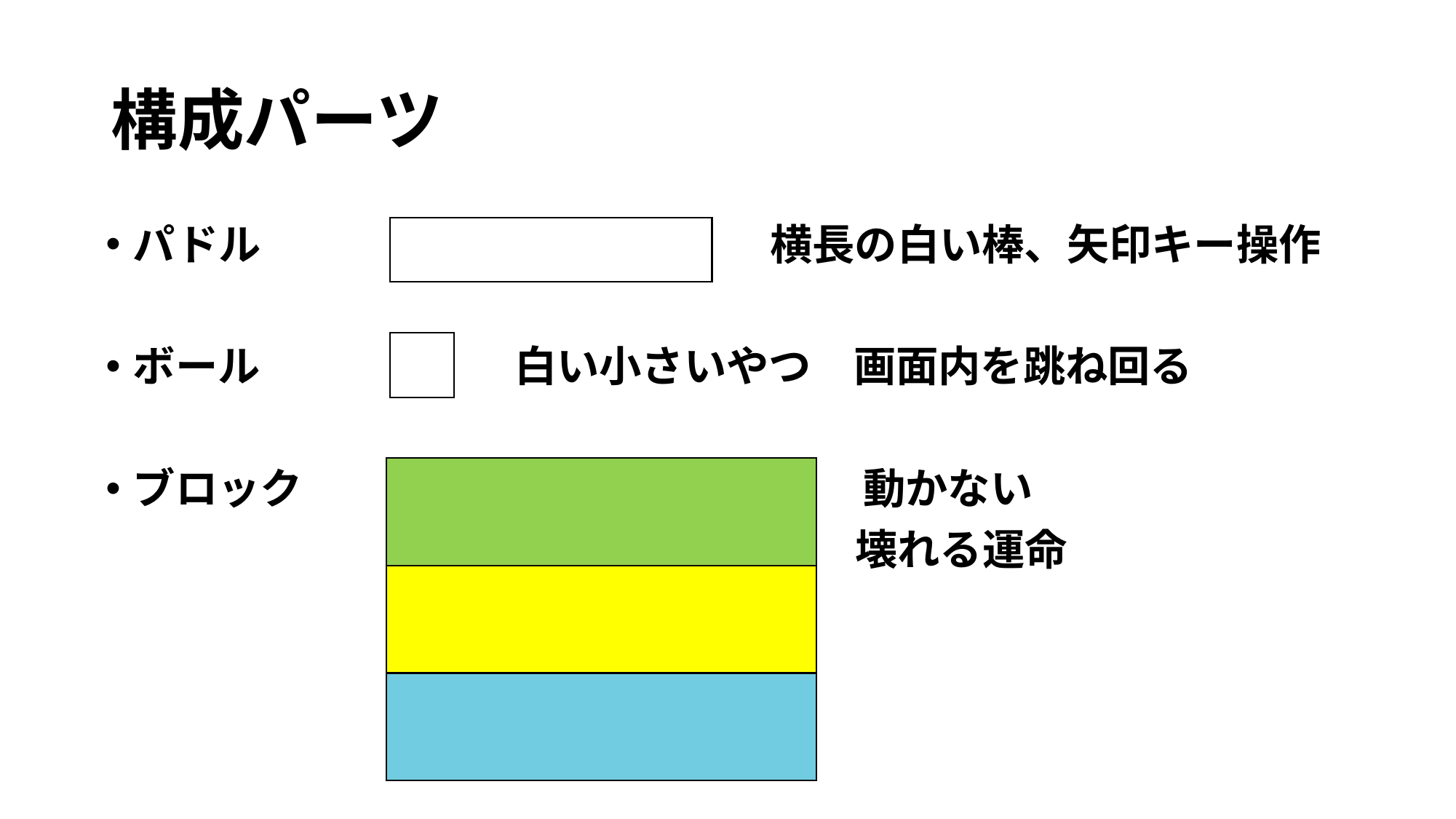

# 構成パーツ

パドル　　　　　　　　　　　　横長の白い棒、矢印キー操作

ボール　　　　　　白い小さいやつ　画面内を跳ね回る

ブロック　　　　　　　　　　　　　 動かない
　　　　　　　　　　　　　　　　　   壊れる運命